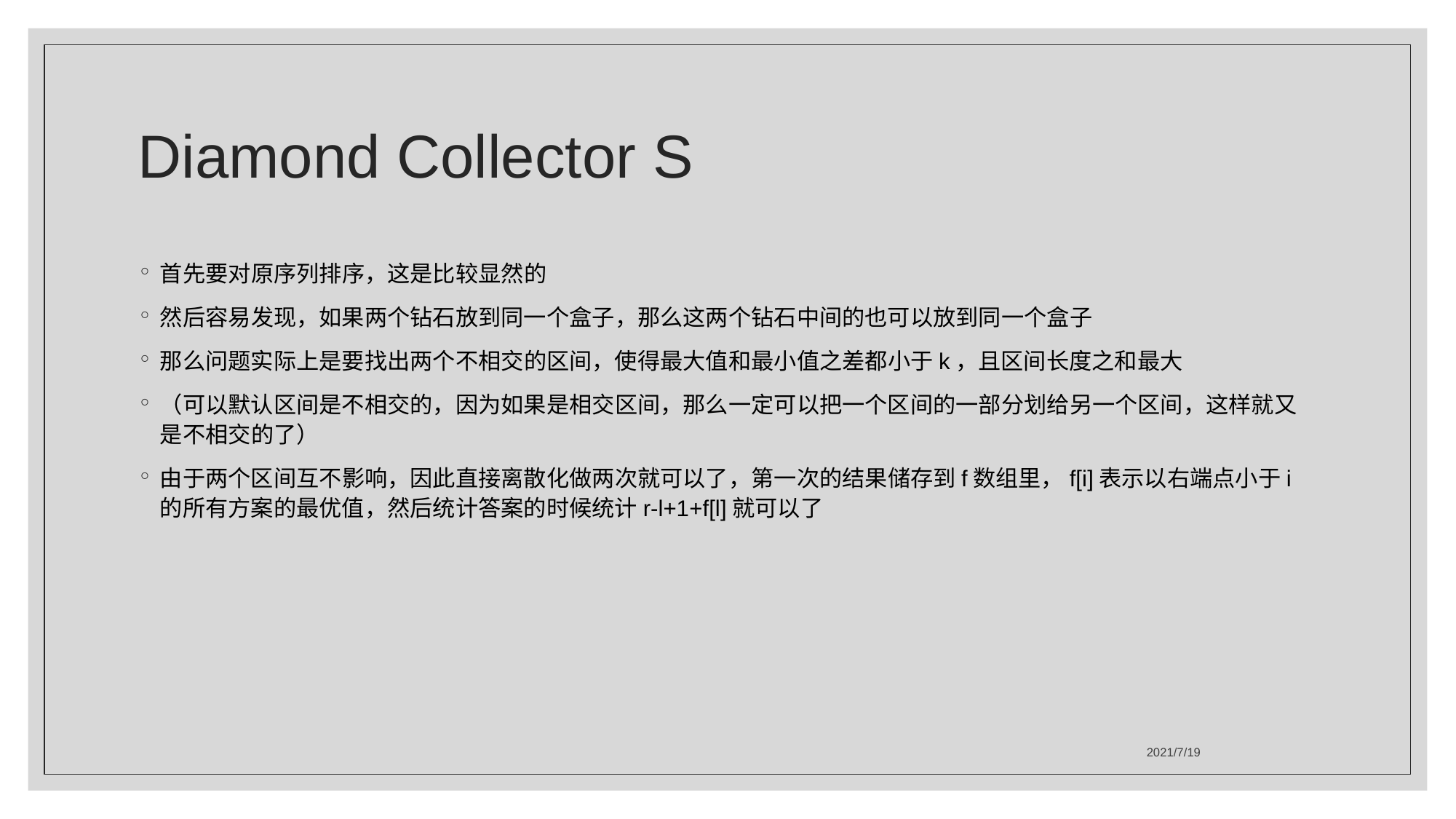

# Diamond Collector S
首先要对原序列排序，这是比较显然的
然后容易发现，如果两个钻石放到同一个盒子，那么这两个钻石中间的也可以放到同一个盒子
那么问题实际上是要找出两个不相交的区间，使得最大值和最小值之差都小于k，且区间长度之和最大
（可以默认区间是不相交的，因为如果是相交区间，那么一定可以把一个区间的一部分划给另一个区间，这样就又是不相交的了）
由于两个区间互不影响，因此直接离散化做两次就可以了，第一次的结果储存到f数组里，f[i]表示以右端点小于i的所有方案的最优值，然后统计答案的时候统计r-l+1+f[l]就可以了
2021/7/19